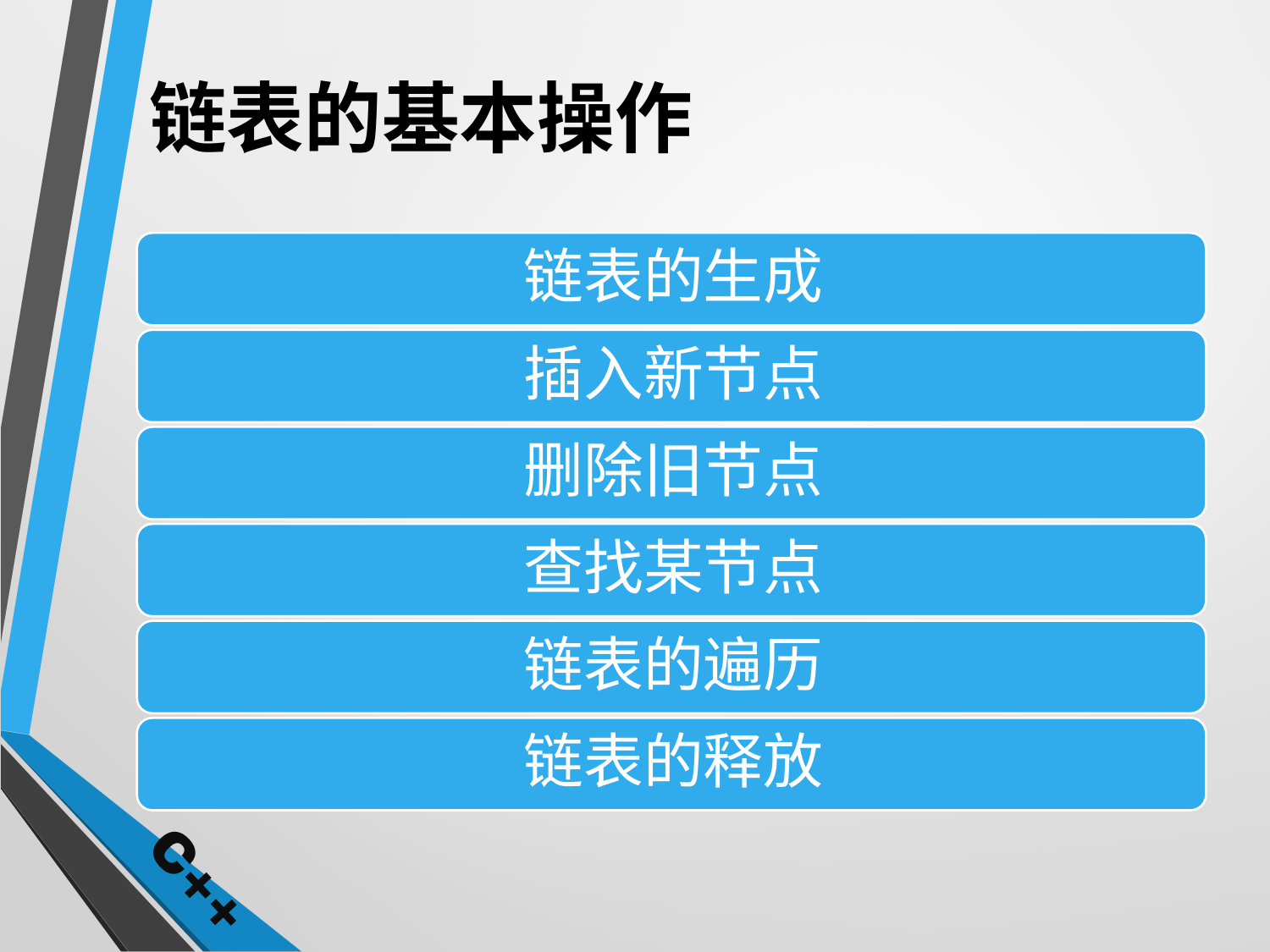

# 链表的基本操作
链表的生成
插入新节点
删除旧节点
查找某节点
链表的遍历
链表的释放